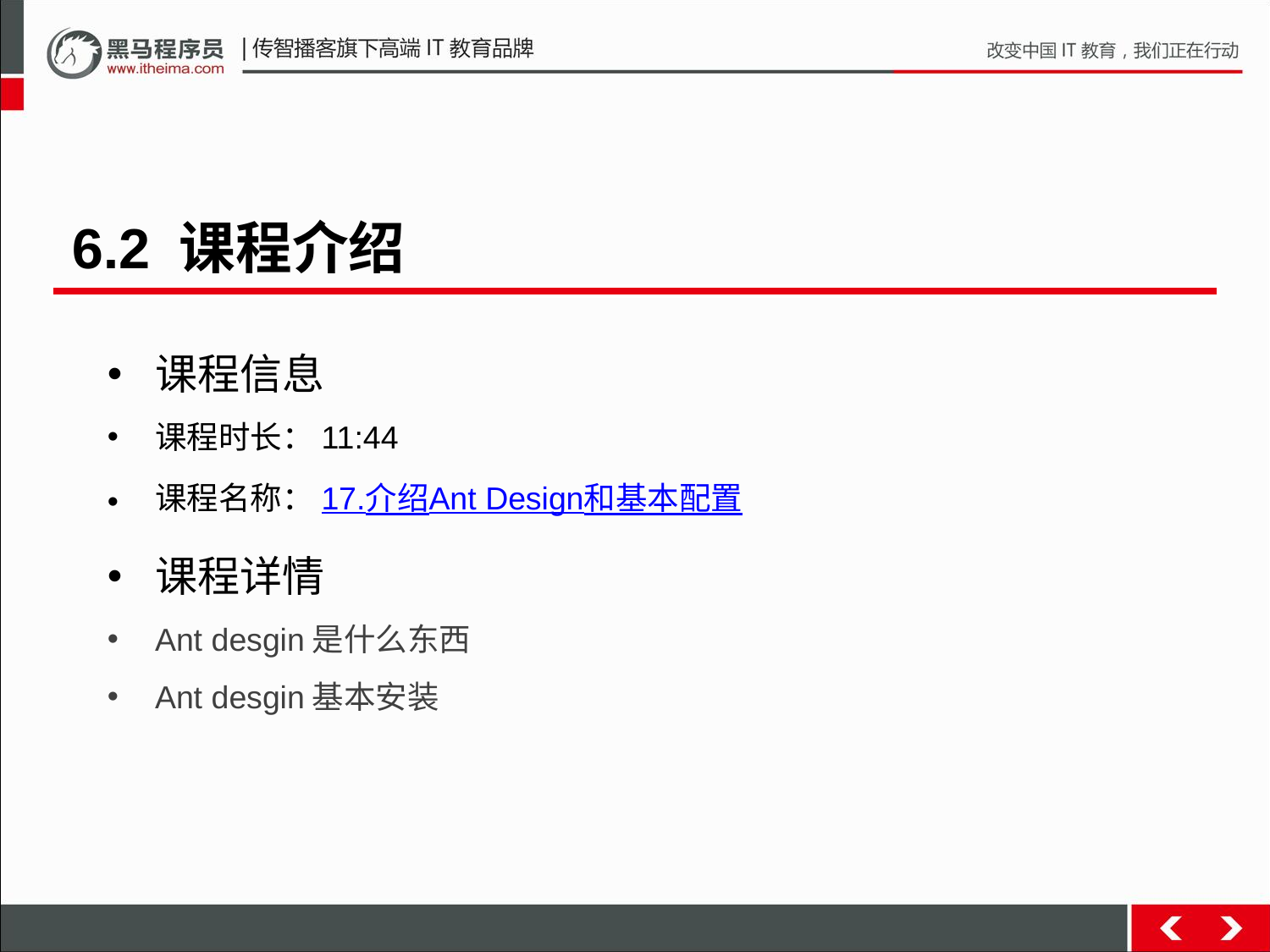

6.2 课程介绍
课程信息
课程时长：11:44
课程名称：17.介绍Ant Design和基本配置
课程详情
Ant desgin是什么东西
Ant desgin基本安装